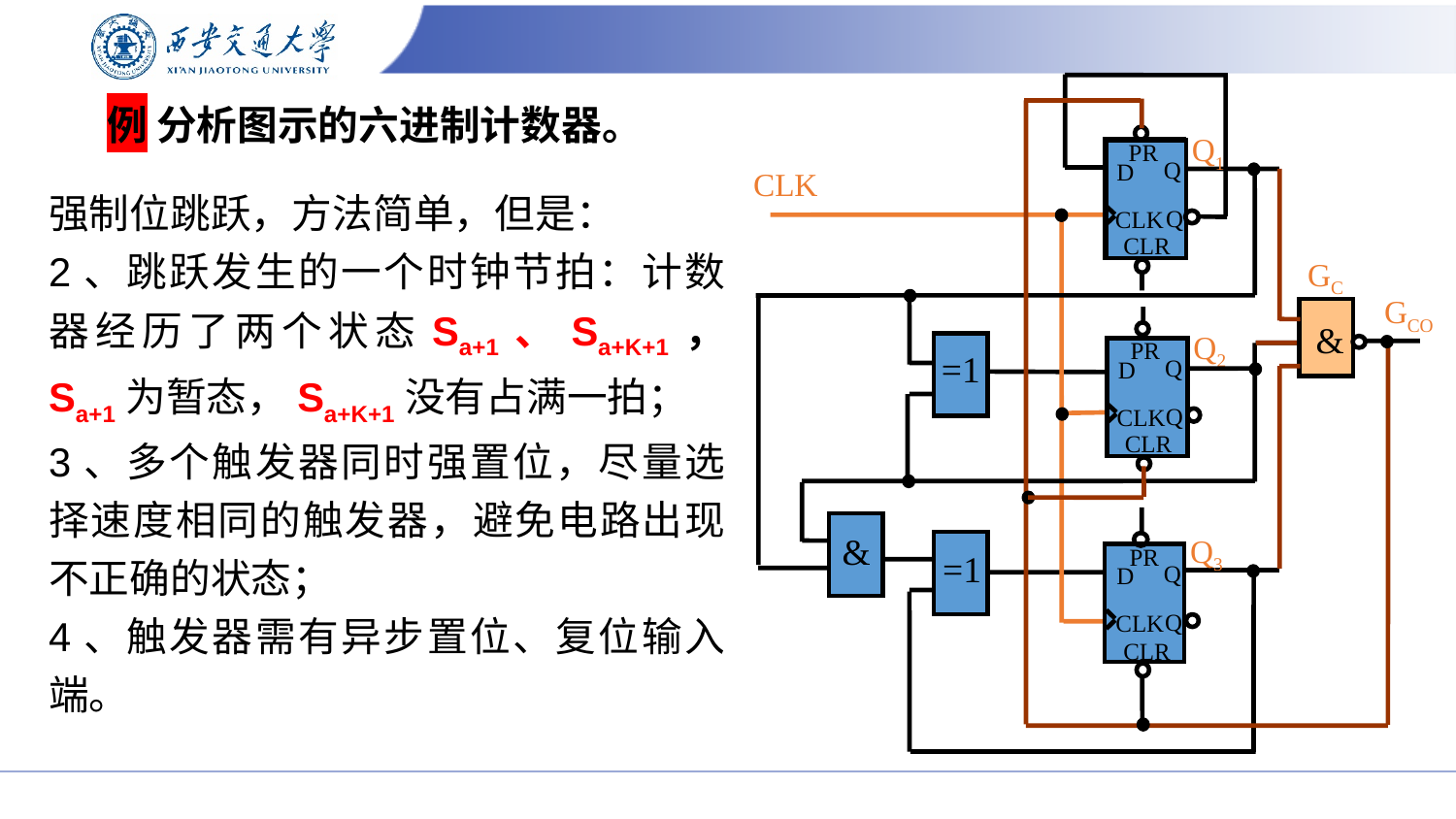

Q1

PR

Q
D
CLK

Q
CLK

CLR

Q2

PR

=1

Q
D

Q

CLK

CLR

&
Q3

PR
=1

Q
D

Q
CLK

CLR

GC
GCO

&

# 例 分析图示的六进制计数器。
强制位跳跃，方法简单，但是：
2、跳跃发生的一个时钟节拍：计数器经历了两个状态Sa+1、Sa+K+1， Sa+1为暂态，Sa+K+1没有占满一拍；
3、多个触发器同时强置位，尽量选择速度相同的触发器，避免电路出现不正确的状态；
4、触发器需有异步置位、复位输入端。